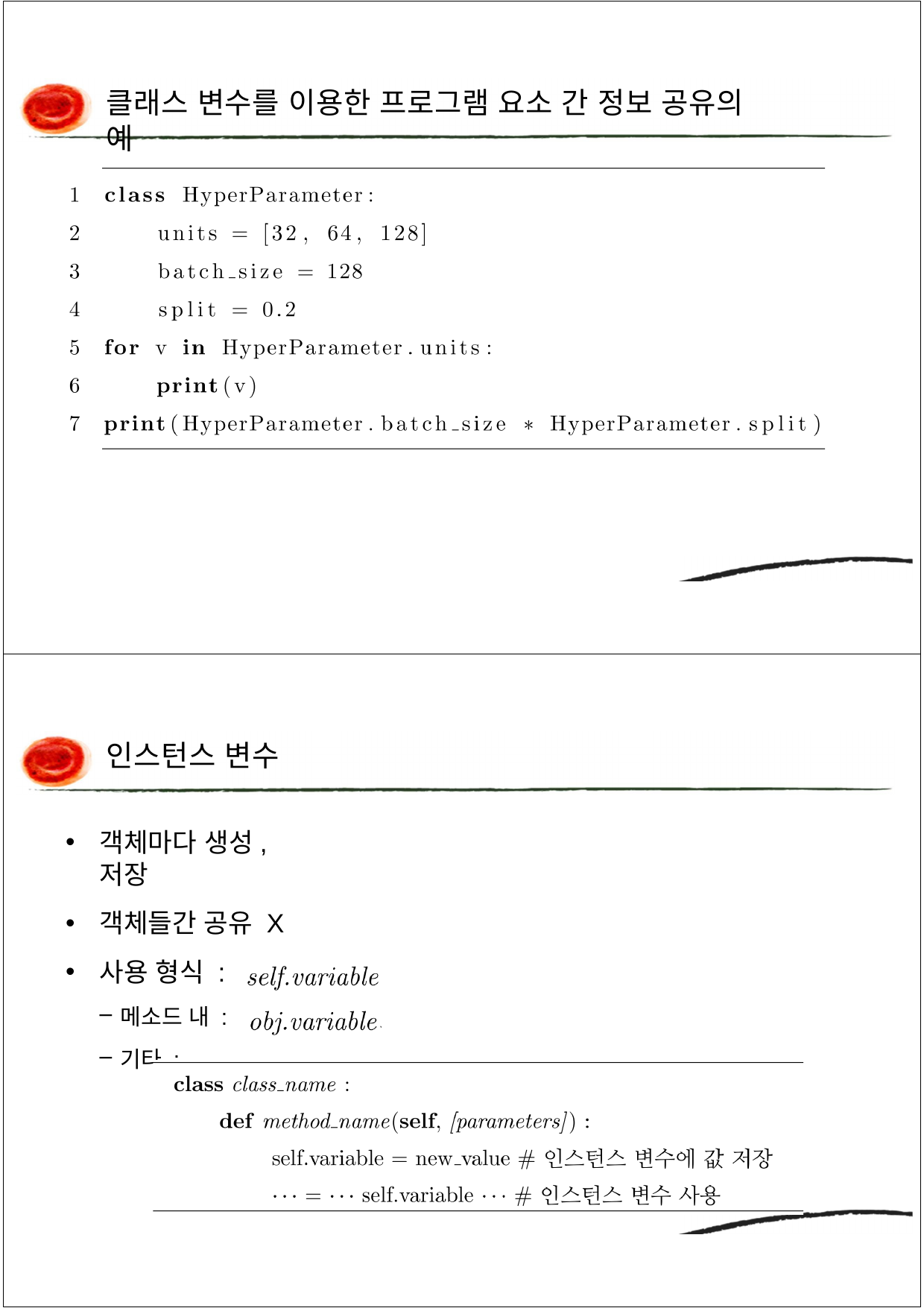

클래스 변수를 이용한 프로그램 요소 간 정보 공유의 예

인스턴스 변수

객체마다 생성, 저장
객체들간 공유 X
사용 형식 :
메소드 내 :
기타 :